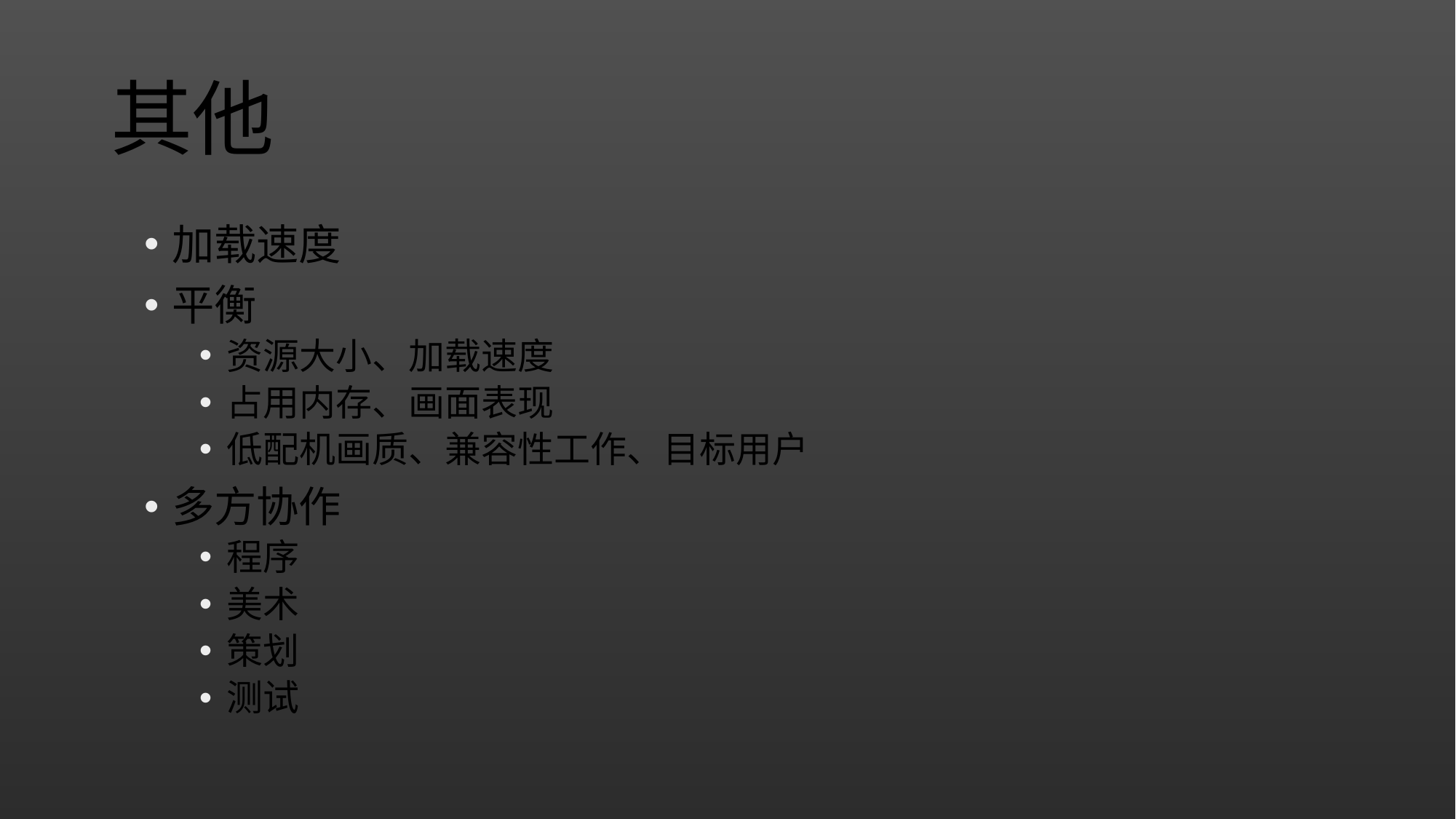

# 其他
加载速度
平衡
资源大小、加载速度
占用内存、画面表现
低配机画质、兼容性工作、目标用户
多方协作
程序
美术
策划
测试